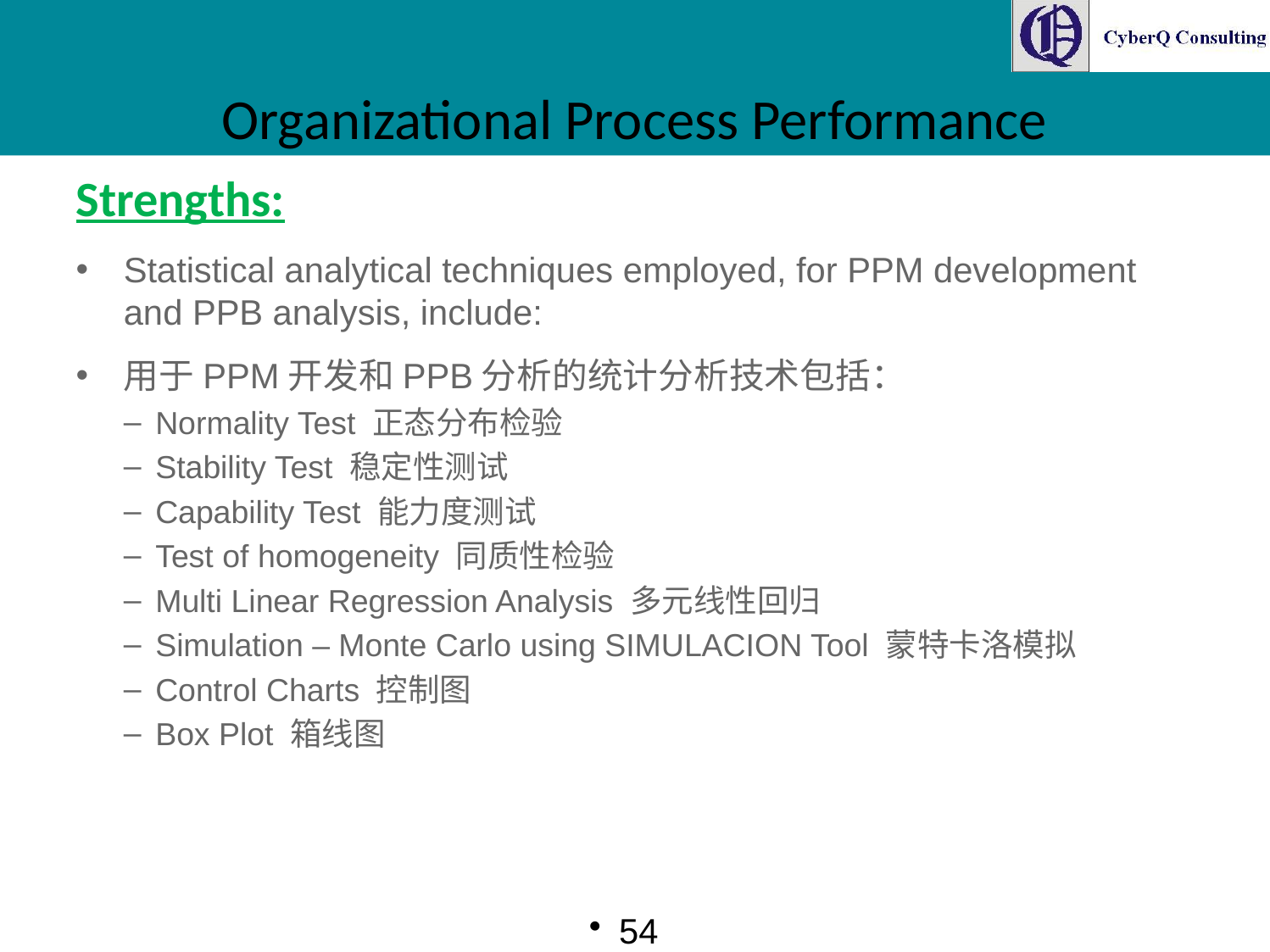

# Organizational Process Performance
Strengths:
Statistical analytical techniques employed, for PPM development and PPB analysis, include:
用于PPM开发和PPB分析的统计分析技术包括：
Normality Test 正态分布检验
Stability Test 稳定性测试
Capability Test 能力度测试
Test of homogeneity 同质性检验
Multi Linear Regression Analysis 多元线性回归
Simulation – Monte Carlo using SIMULACION Tool 蒙特卡洛模拟
Control Charts 控制图
Box Plot 箱线图
54